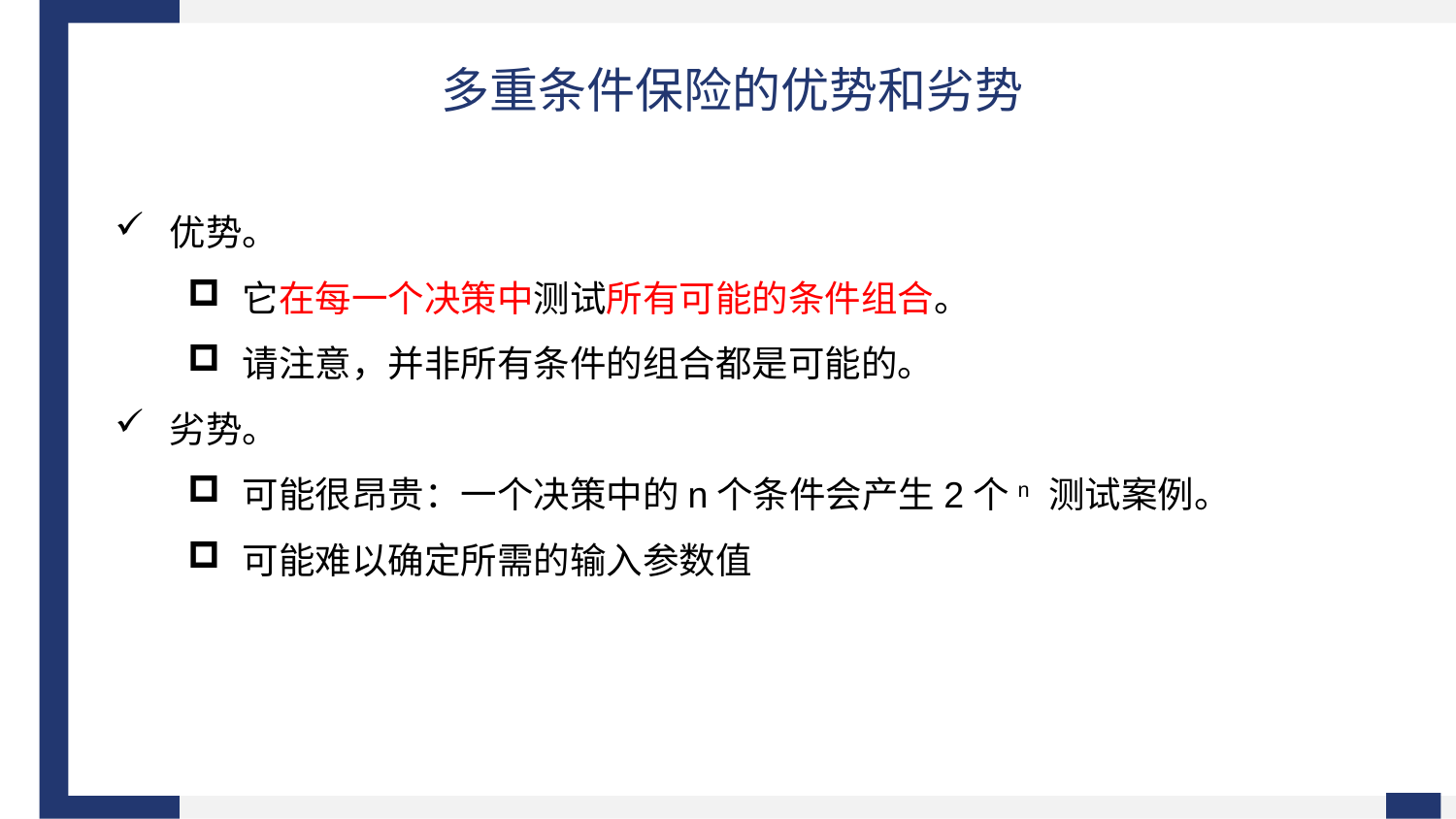

多重条件保险的优势和劣势
优势。
它在每一个决策中测试所有可能的条件组合。
请注意，并非所有条件的组合都是可能的。
劣势。
可能很昂贵：一个决策中的n个条件会产生2个n 测试案例。
可能难以确定所需的输入参数值